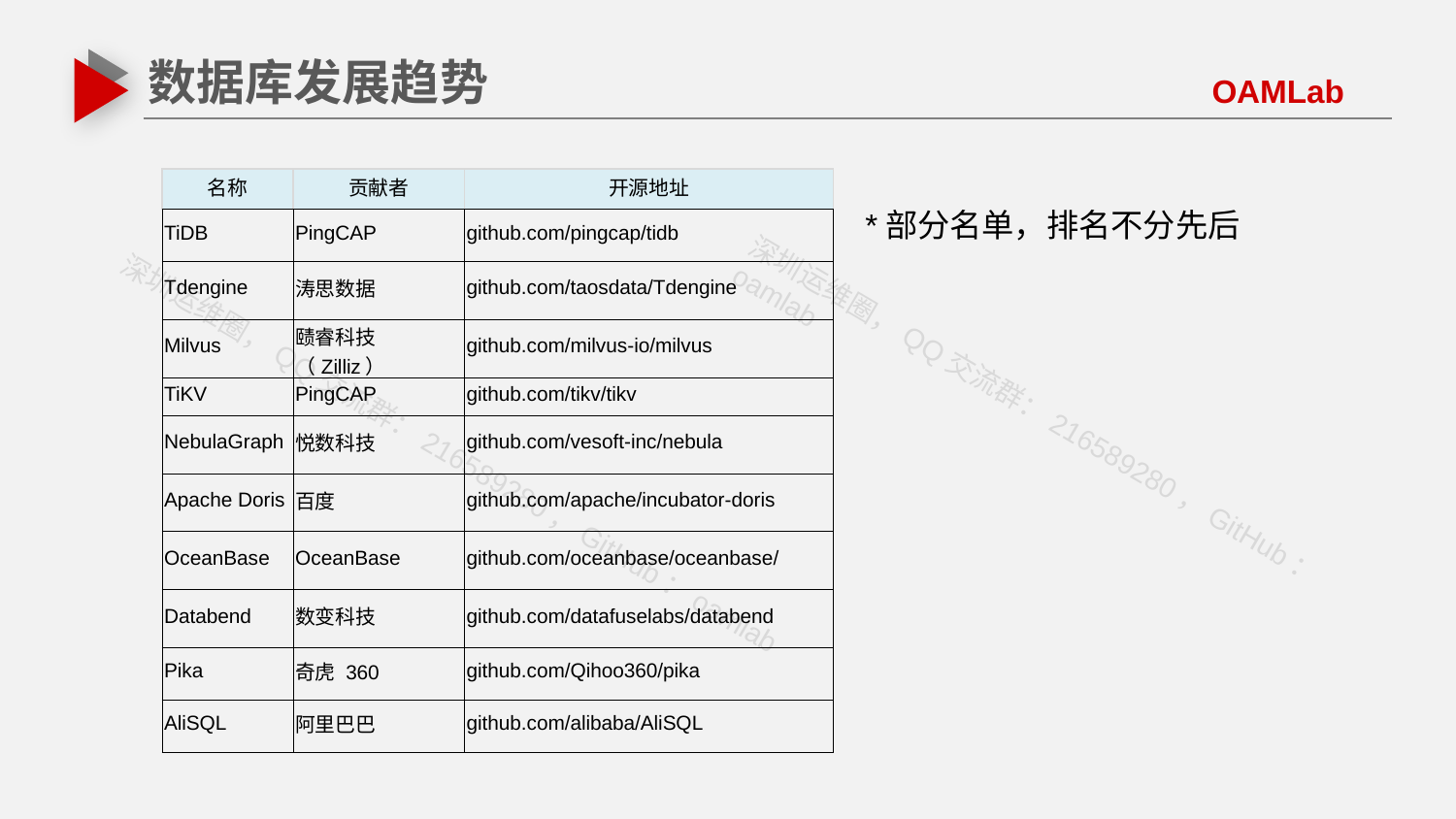

数据库发展趋势
| 名称 | 贡献者 | 开源地址 |
| --- | --- | --- |
| TiDB | PingCAP | github.com/pingcap/tidb |
| Tdengine | 涛思数据 | github.com/taosdata/Tdengine |
| Milvus | 赜睿科技（Zilliz） | github.com/milvus-io/milvus |
| TiKV | PingCAP | github.com/tikv/tikv |
| NebulaGraph | 悦数科技 | github.com/vesoft-inc/nebula |
| Apache Doris | 百度 | github.com/apache/incubator-doris |
| OceanBase | OceanBase | github.com/oceanbase/oceanbase/ |
| Databend | 数变科技 | github.com/datafuselabs/databend |
| Pika | 奇虎 360 | github.com/Qihoo360/pika |
| AliSQL | 阿里巴巴 | github.com/alibaba/AliSQL |
*部分名单，排名不分先后